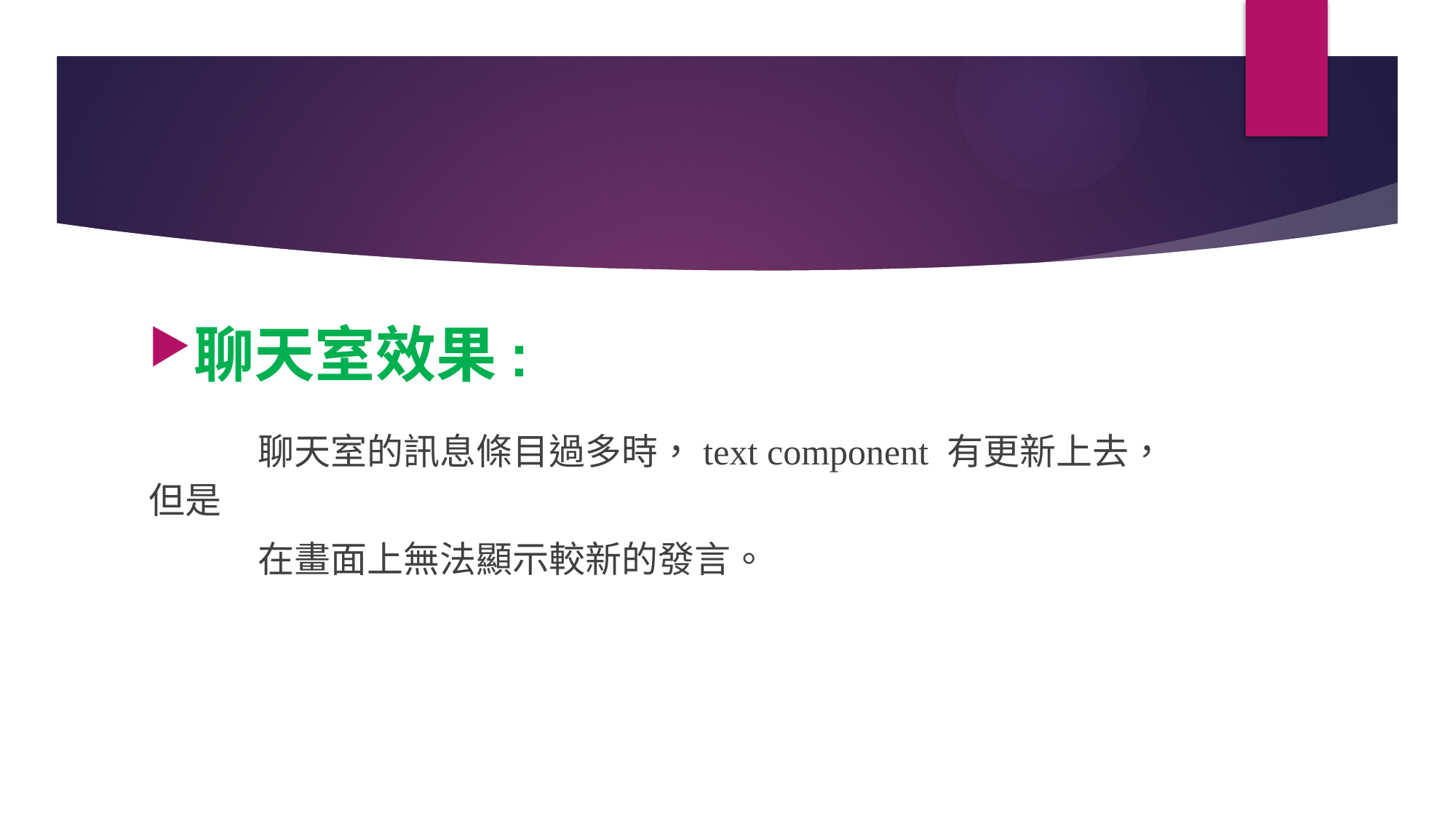

#
聊天室效果:
	聊天室的訊息條目過多時，text component 有更新上去，但是
	在畫面上無法顯示較新的發言。